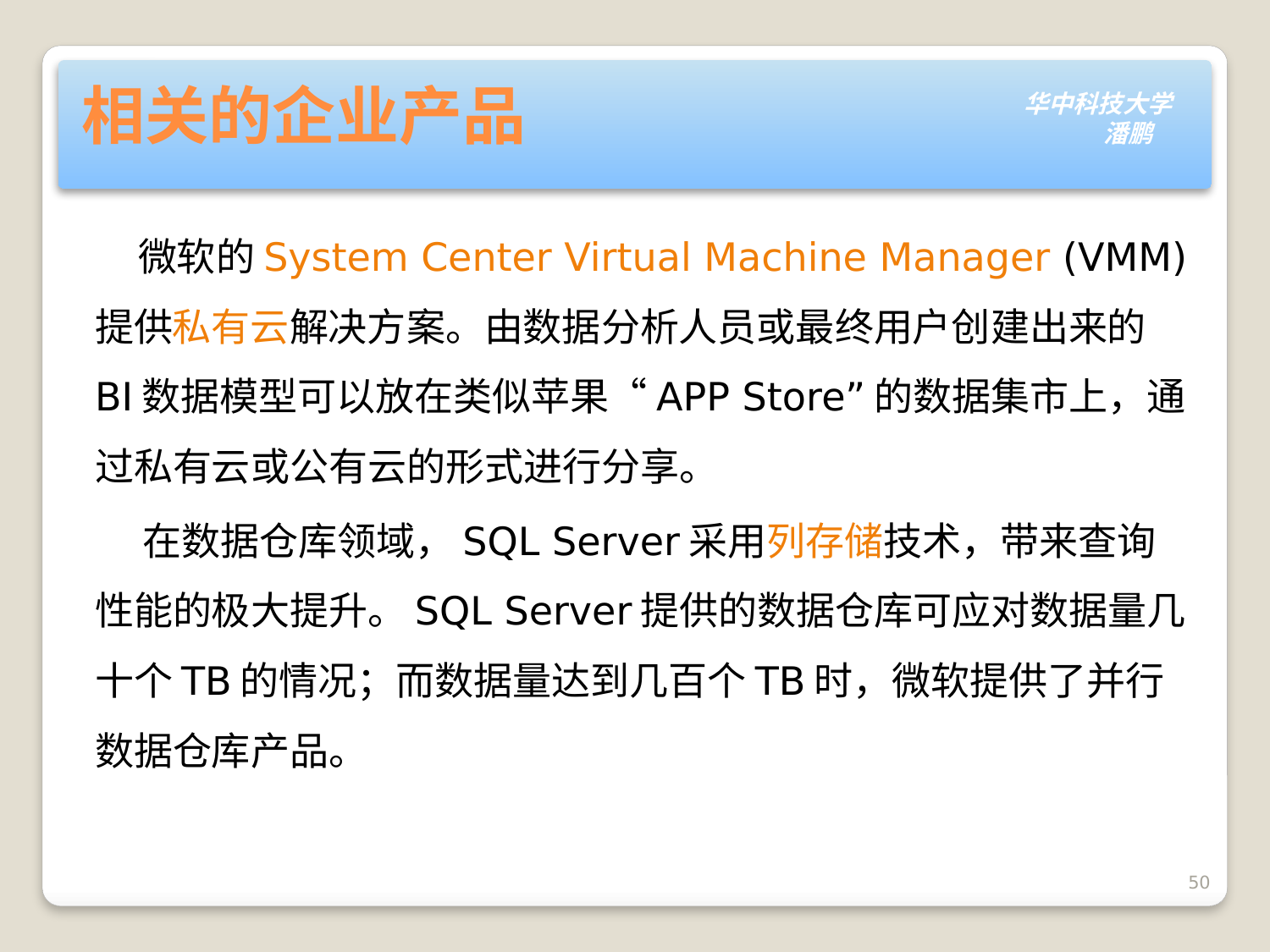

# 相关的企业产品
    微软的System Center Virtual Machine Manager (VMM) 提供私有云解决方案。由数据分析人员或最终用户创建出来的BI数据模型可以放在类似苹果“APP Store”的数据集市上，通过私有云或公有云的形式进行分享。
　 在数据仓库领域，SQL Server采用列存储技术，带来查询性能的极大提升。SQL Server提供的数据仓库可应对数据量几十个TB的情况；而数据量达到几百个TB时，微软提供了并行数据仓库产品。
50